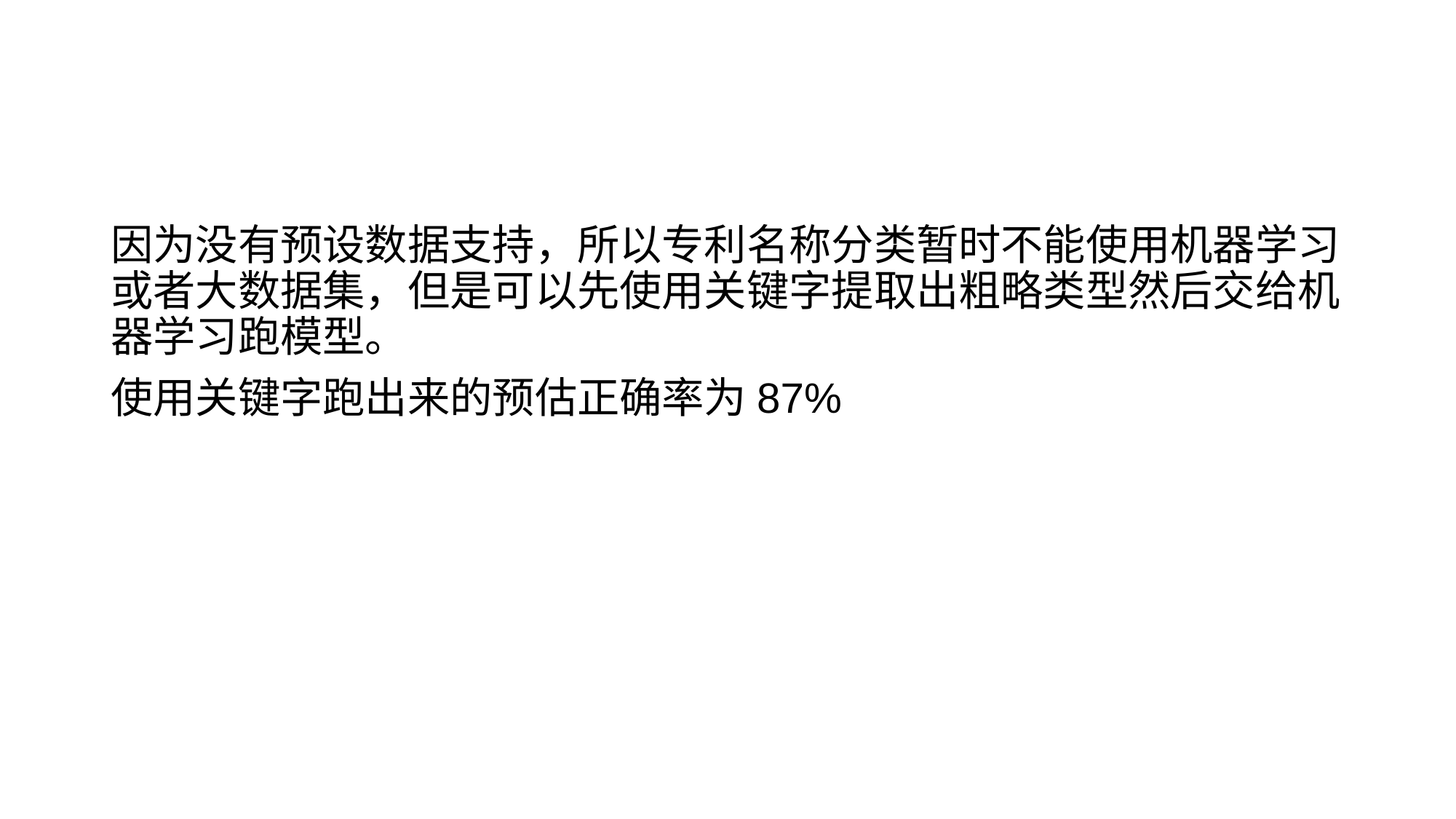

#
因为没有预设数据支持，所以专利名称分类暂时不能使用机器学习或者大数据集，但是可以先使用关键字提取出粗略类型然后交给机器学习跑模型。
使用关键字跑出来的预估正确率为87%